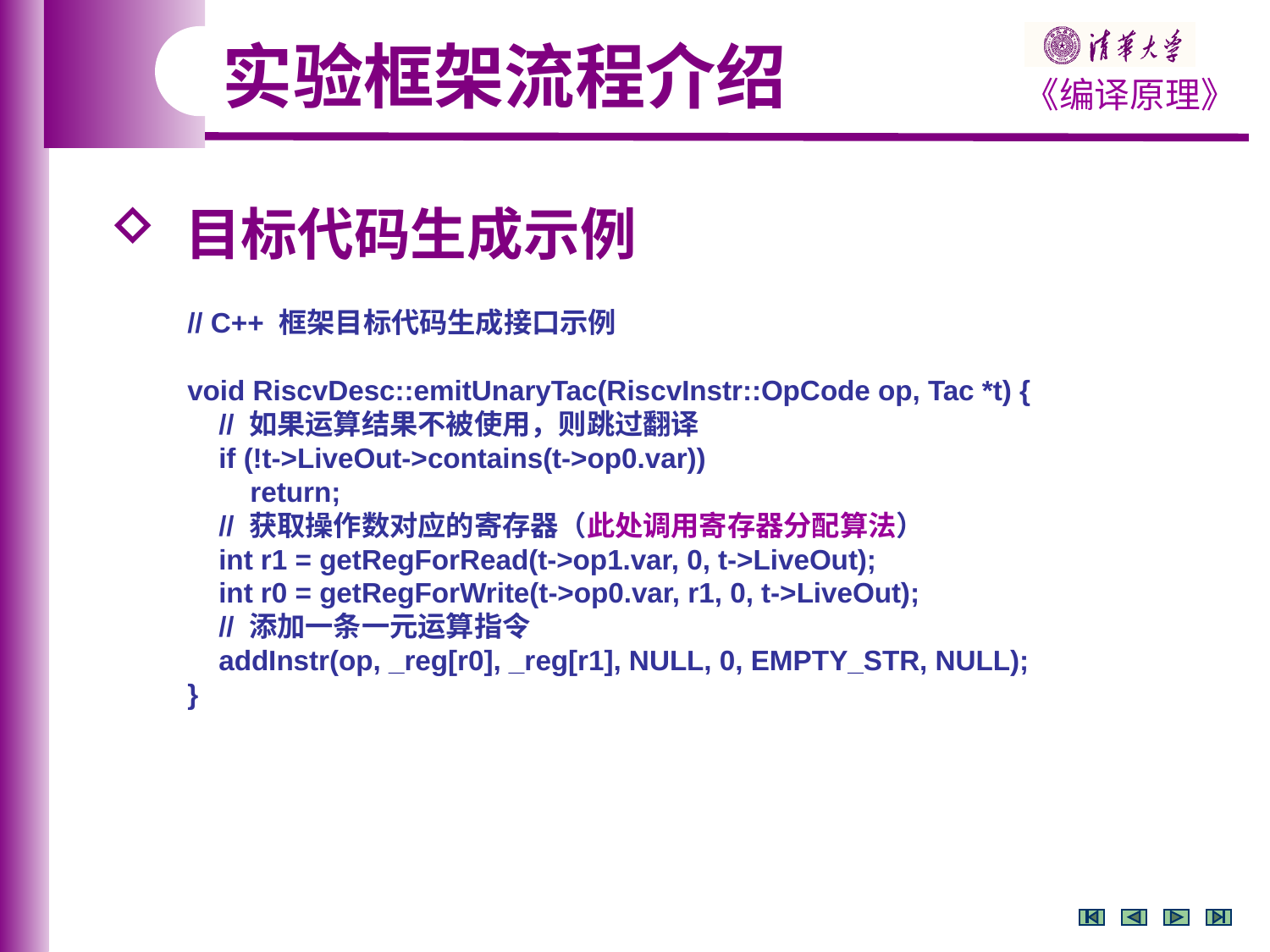

实验框架流程介绍
 目标代码生成示例
// C++ 框架目标代码生成接口示例

void RiscvDesc::emitUnaryTac(RiscvInstr::OpCode op, Tac *t) {
    // 如果运算结果不被使用，则跳过翻译
    if (!t->LiveOut->contains(t->op0.var))
        return;
    // 获取操作数对应的寄存器（此处调用寄存器分配算法）
    int r1 = getRegForRead(t->op1.var, 0, t->LiveOut);
    int r0 = getRegForWrite(t->op0.var, r1, 0, t->LiveOut);
    // 添加一条一元运算指令
    addInstr(op, _reg[r0], _reg[r1], NULL, 0, EMPTY_STR, NULL);
}